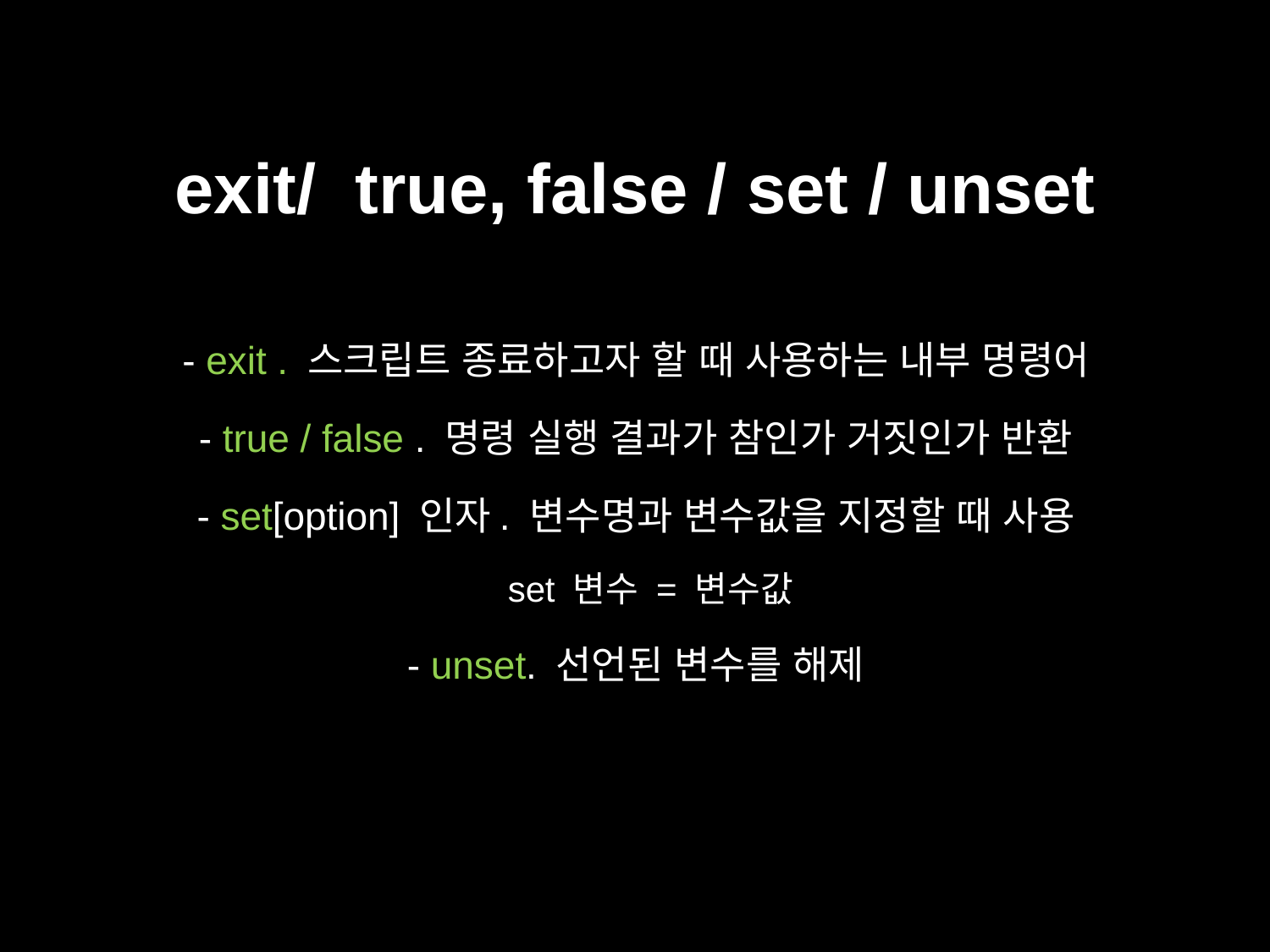

# exit/  true, false / set / unset
- exit . 스크립트 종료하고자 할 때 사용하는 내부 명령어
- true / false . 명령 실행 결과가 참인가 거짓인가 반환
- set[option] 인자. 변수명과 변수값을 지정할 때 사용
   set 변수 = 변수값
- unset. 선언된 변수를 해제